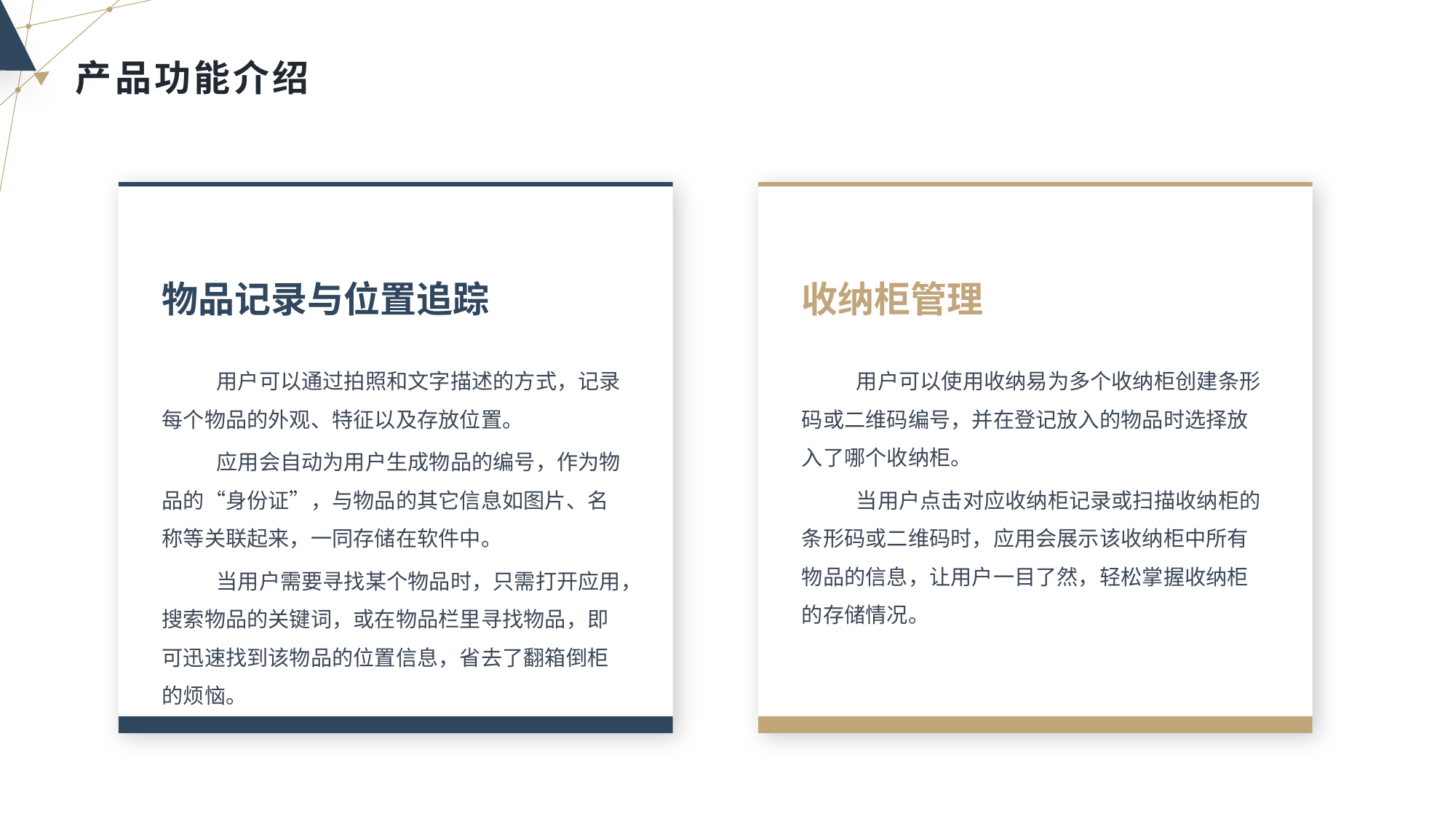

# 产品功能介绍

物品记录与位置追踪
用户可以通过拍照和文字描述的方式，记录每个物品的外观、特征以及存放位置。
应用会自动为用户生成物品的编号，作为物品的“身份证”，与物品的其它信息如图片、名称等关联起来，一同存储在软件中。
当用户需要寻找某个物品时，只需打开应用，搜索物品的关键词，或在物品栏里寻找物品，即可迅速找到该物品的位置信息，省去了翻箱倒柜的烦恼。

收纳柜管理
用户可以使用收纳易为多个收纳柜创建条形码或二维码编号，并在登记放入的物品时选择放入了哪个收纳柜。
当用户点击对应收纳柜记录或扫描收纳柜的条形码或二维码时，应用会展示该收纳柜中所有物品的信息，让用户一目了然，轻松掌握收纳柜的存储情况。